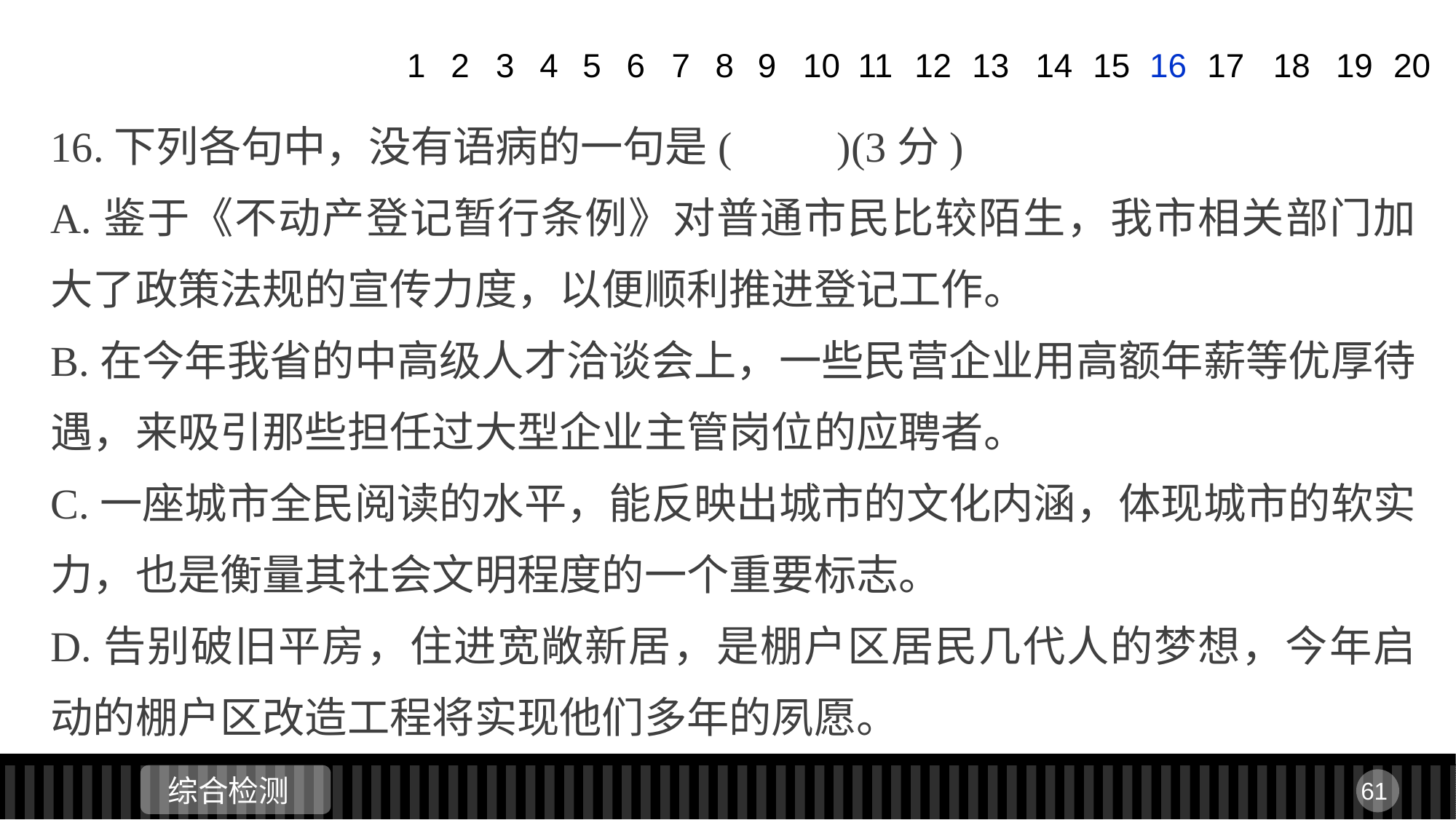

1
2
3
4
5
6
7
8
9
11
12
13
14
15
16
17
18
19
20
10
16.下列各句中，没有语病的一句是(　　)(3分)
A.鉴于《不动产登记暂行条例》对普通市民比较陌生，我市相关部门加大了政策法规的宣传力度，以便顺利推进登记工作。
B.在今年我省的中高级人才洽谈会上，一些民营企业用高额年薪等优厚待遇，来吸引那些担任过大型企业主管岗位的应聘者。
C.一座城市全民阅读的水平，能反映出城市的文化内涵，体现城市的软实力，也是衡量其社会文明程度的一个重要标志。
D.告别破旧平房，住进宽敞新居，是棚户区居民几代人的梦想，今年启动的棚户区改造工程将实现他们多年的夙愿。